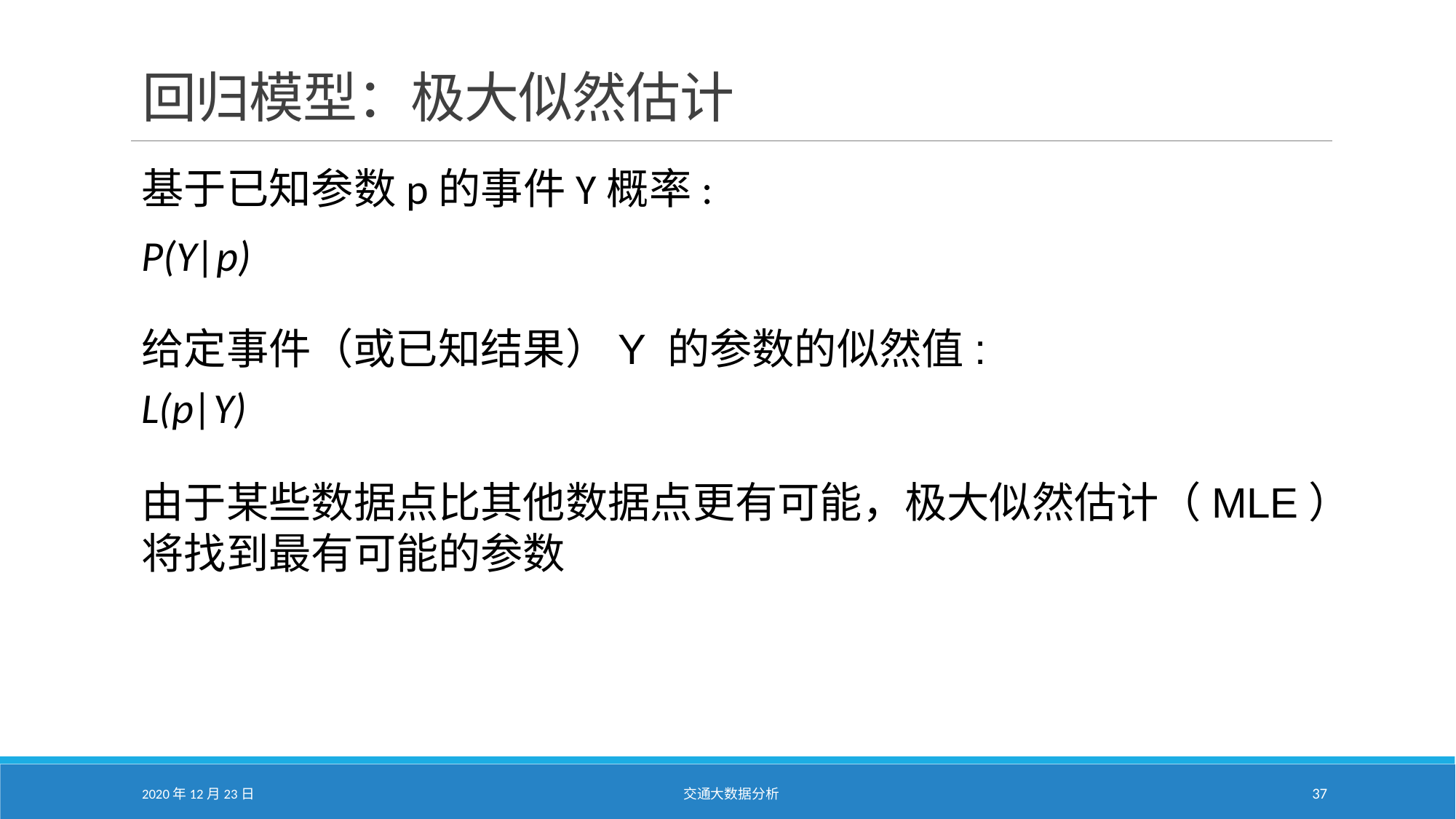

# 回归模型：极大似然估计
基于已知参数p的事件Y概率:
P(Y|p)
给定事件（或已知结果）Y 的参数的似然值:
L(p|Y)
由于某些数据点比其他数据点更有可能，极大似然估计（MLE）将找到最有可能的参数
2020年12月23日
交通大数据分析
37